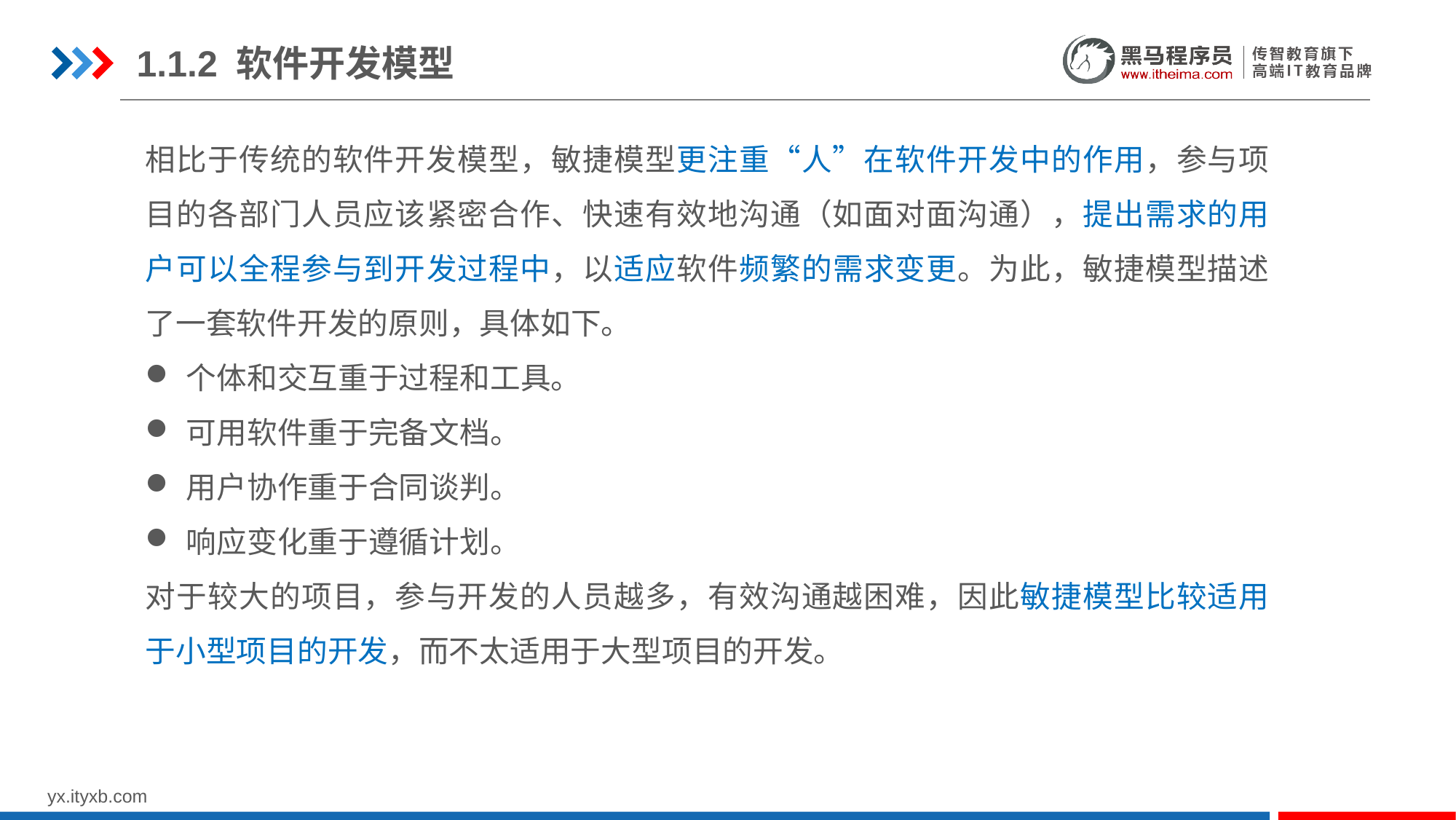

1.1.2 软件开发模型
相比于传统的软件开发模型，敏捷模型更注重“人”在软件开发中的作用，参与项目的各部门人员应该紧密合作、快速有效地沟通（如面对面沟通），提出需求的用户可以全程参与到开发过程中，以适应软件频繁的需求变更。为此，敏捷模型描述了一套软件开发的原则，具体如下。
个体和交互重于过程和工具。
可用软件重于完备文档。
用户协作重于合同谈判。
响应变化重于遵循计划。
对于较大的项目，参与开发的人员越多，有效沟通越困难，因此敏捷模型比较适用于小型项目的开发，而不太适用于大型项目的开发。